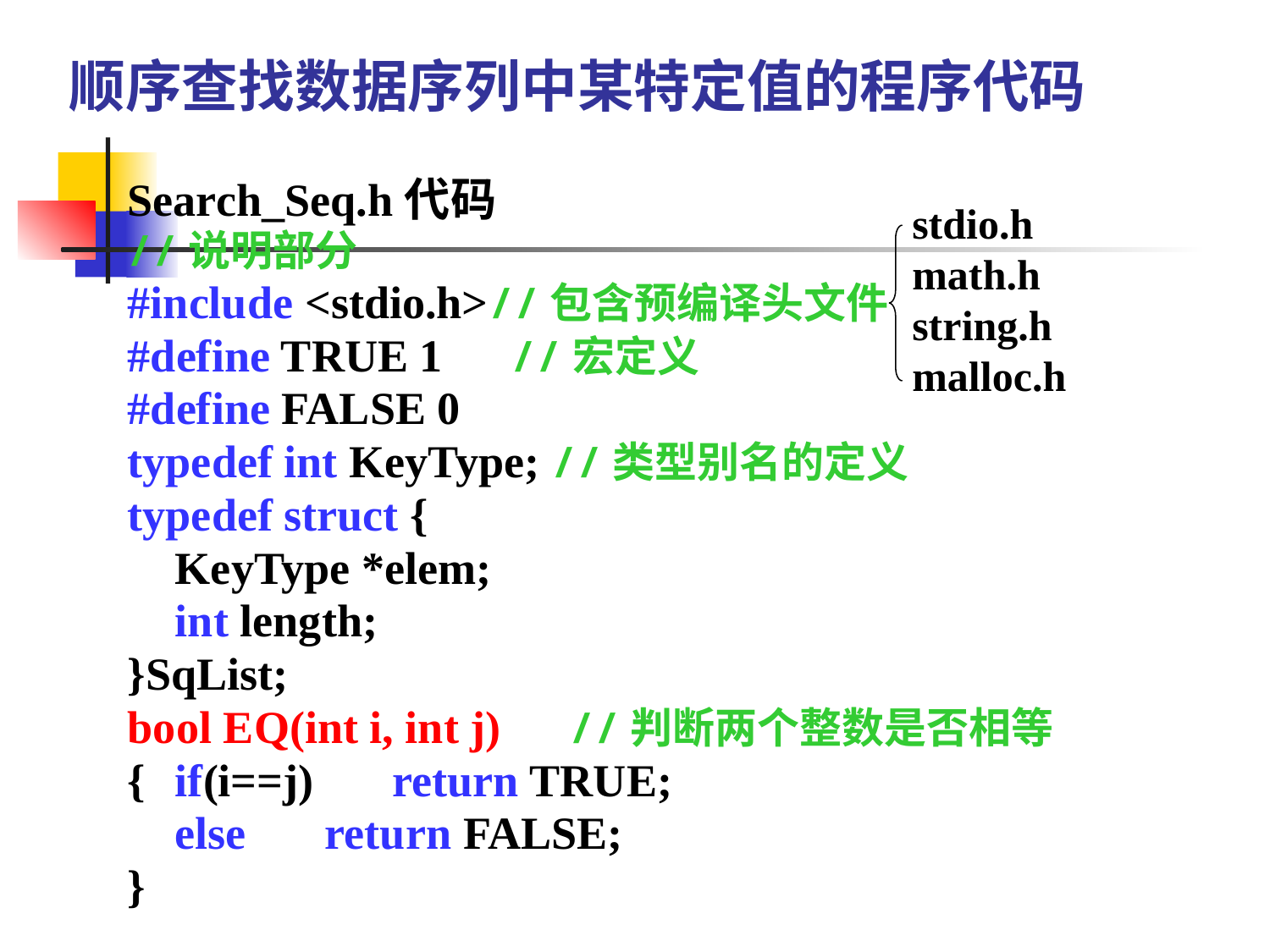

顺序查找数据序列中某特定值的程序代码
Search_Seq.h代码
//说明部分
#include <stdio.h>//包含预编译头文件
#define TRUE 1　//宏定义
#define FALSE 0
typedef int KeyType; //类型别名的定义
typedef struct {
	KeyType *elem;
	int length;
}SqList;
bool EQ(int i, int j)　//判断两个整数是否相等
{	if(i==j)　 return TRUE;
	else	  return FALSE;
}
stdio.h
math.h
string.h
malloc.h